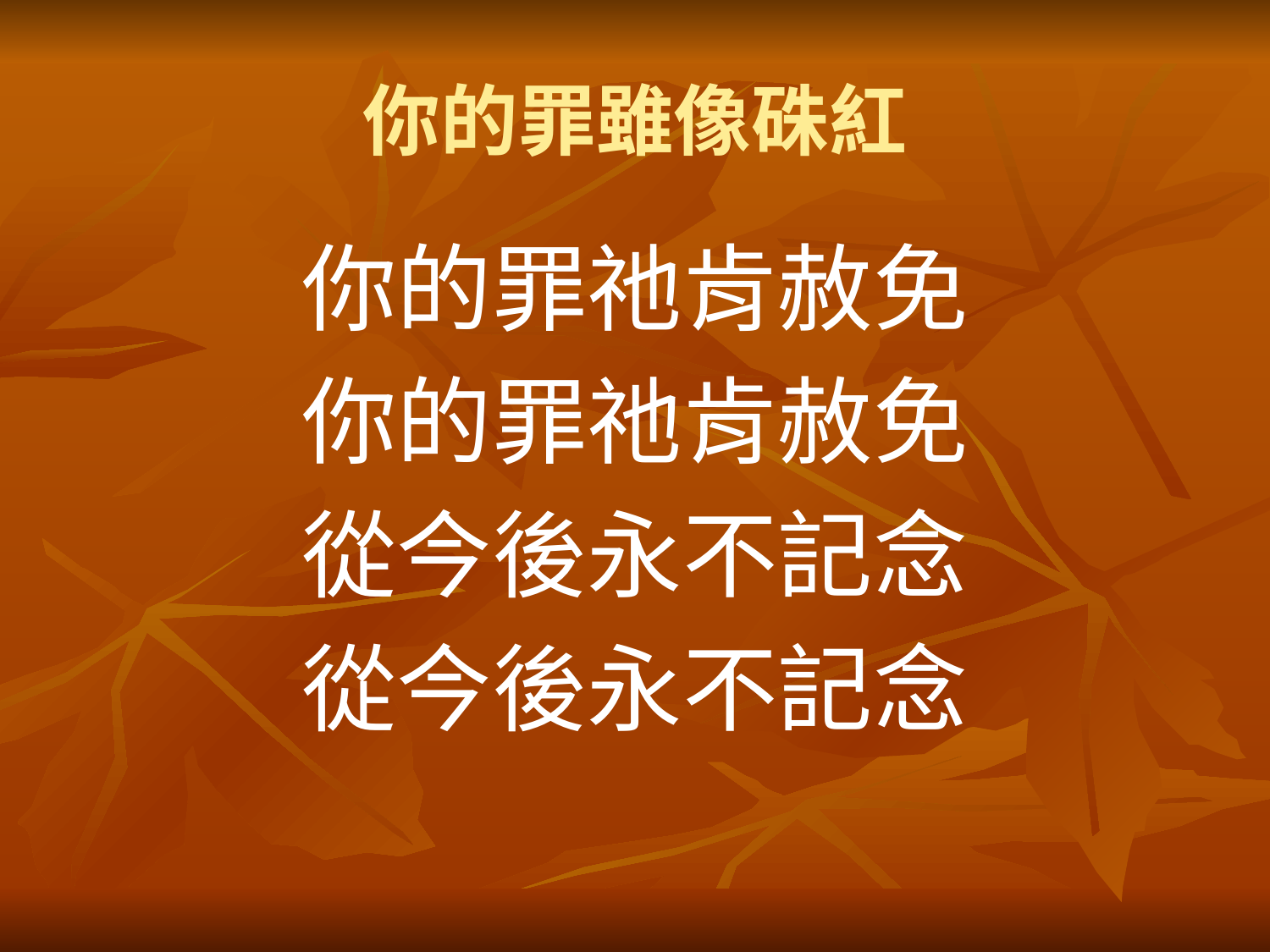

# 你的罪雖像硃紅
你的罪祂肯赦免
你的罪祂肯赦免
從今後永不記念
從今後永不記念